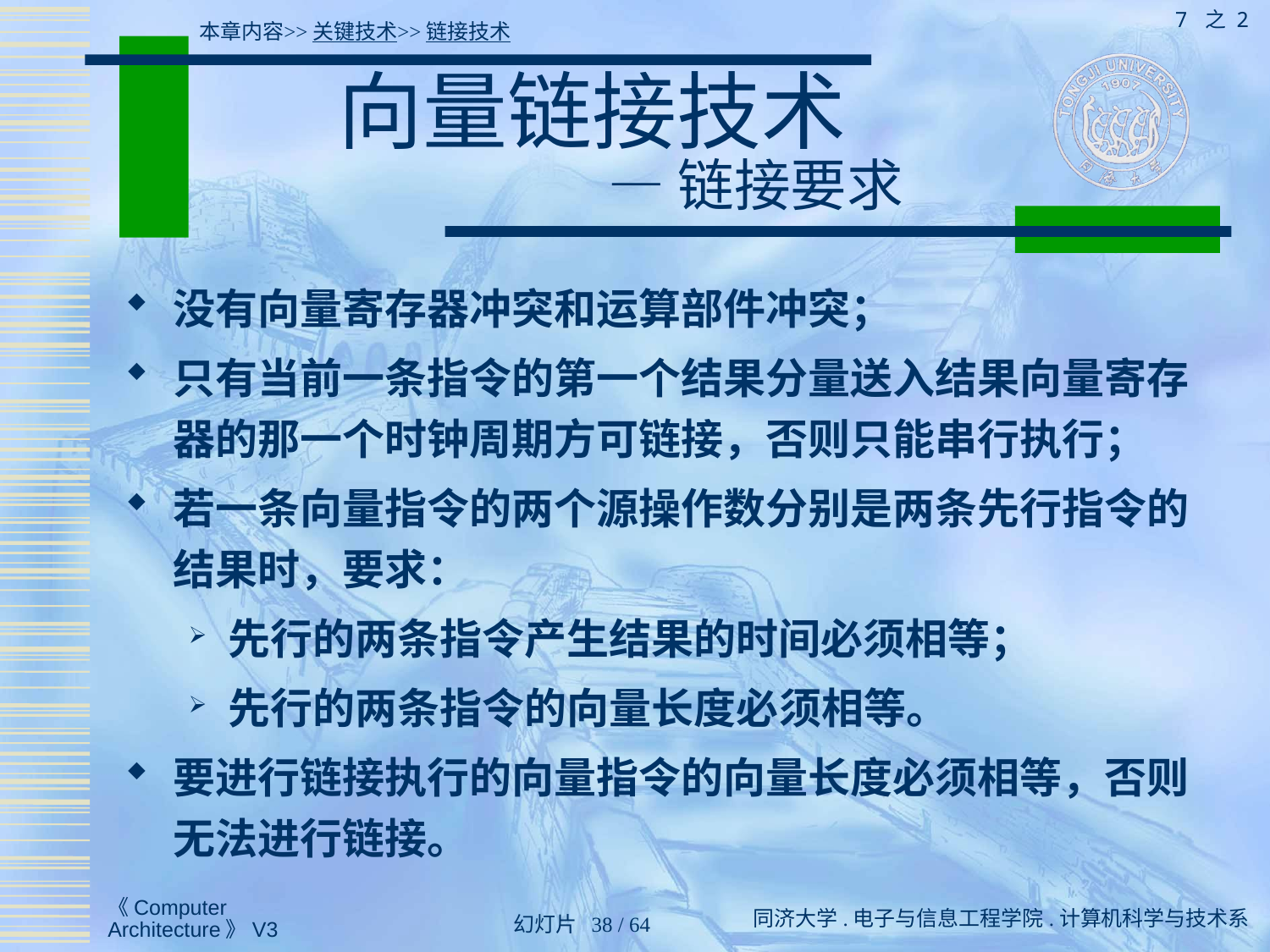

7 之 2
本章内容>>关键技术>>链接技术
# 向量链接技术 — 链接要求
没有向量寄存器冲突和运算部件冲突；
只有当前一条指令的第一个结果分量送入结果向量寄存器的那一个时钟周期方可链接，否则只能串行执行；
若一条向量指令的两个源操作数分别是两条先行指令的结果时，要求：
先行的两条指令产生结果的时间必须相等；
先行的两条指令的向量长度必须相等。
要进行链接执行的向量指令的向量长度必须相等，否则无法进行链接。